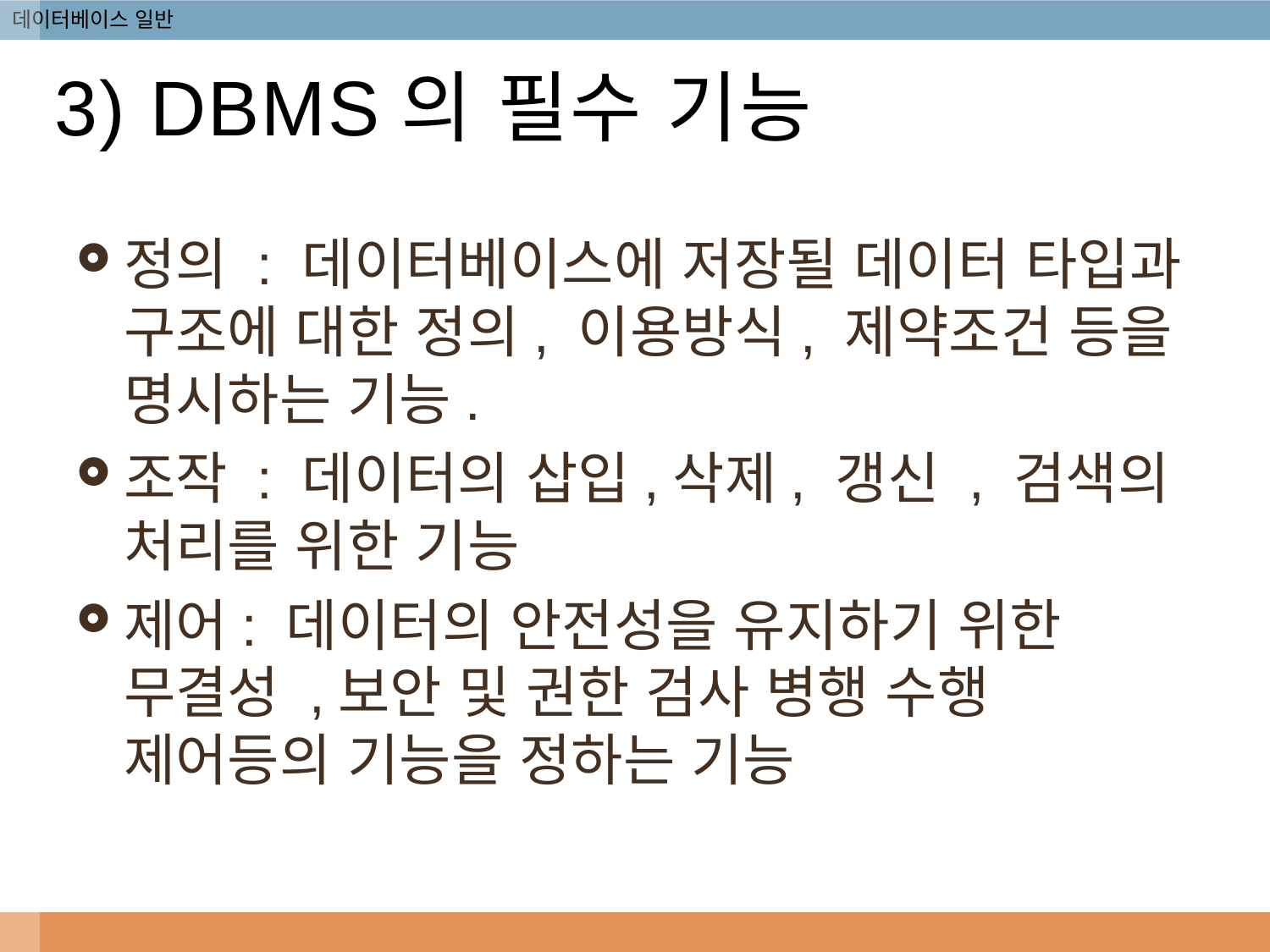

# 3) DBMS의 필수 기능
정의 : 데이터베이스에 저장될 데이터 타입과 구조에 대한 정의, 이용방식, 제약조건 등을 명시하는 기능.
조작 : 데이터의 삽입,삭제, 갱신 , 검색의 처리를 위한 기능
제어: 데이터의 안전성을 유지하기 위한 무결성 ,보안 및 권한 검사 병행 수행 제어등의 기능을 정하는 기능